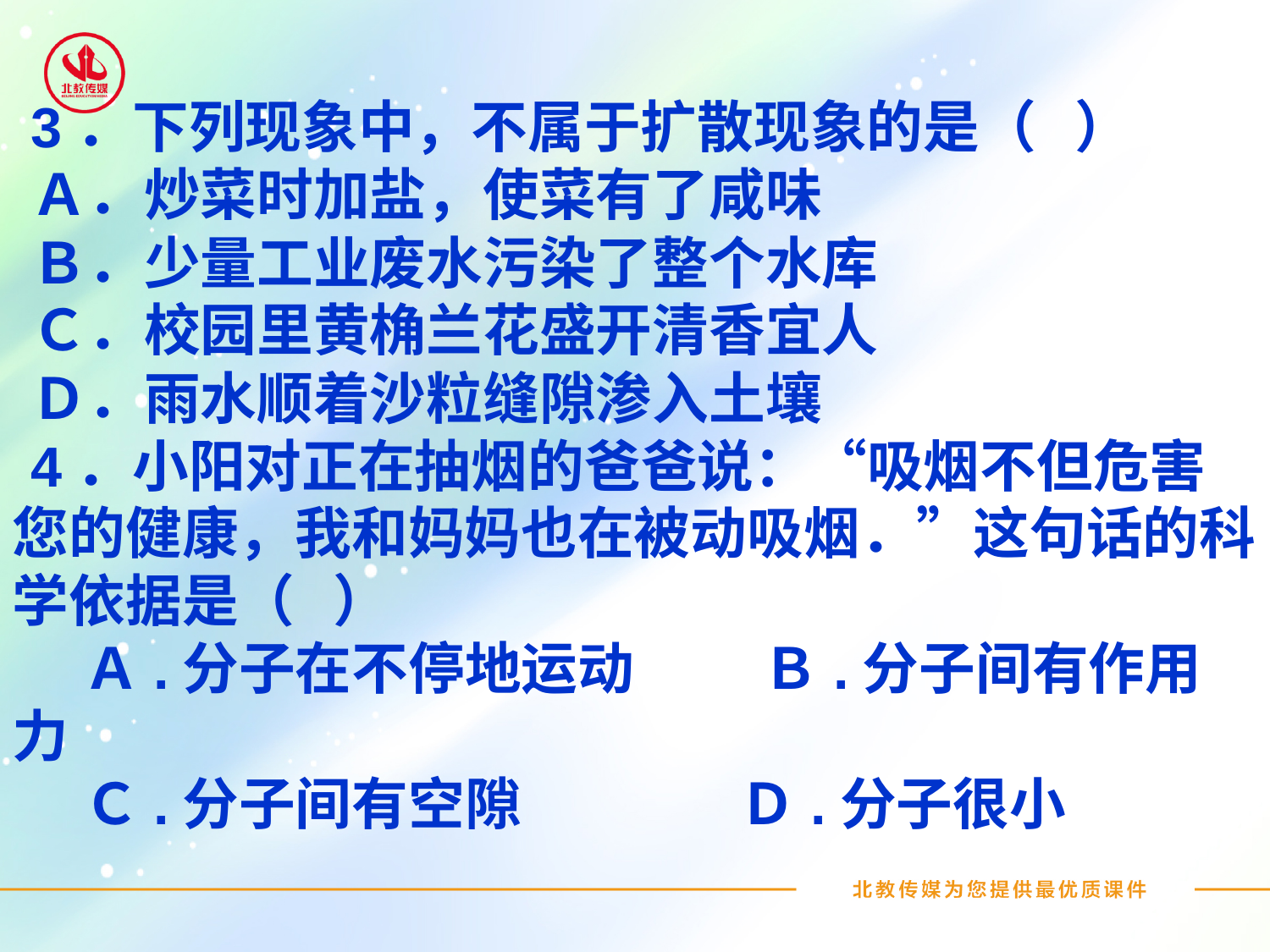

3．下列现象中，不属于扩散现象的是（   ）
Ａ．炒菜时加盐，使菜有了咸味
Ｂ．少量工业废水污染了整个水库
Ｃ．校园里黄桷兰花盛开清香宜人
Ｄ．雨水顺着沙粒缝隙渗入土壤
4．小阳对正在抽烟的爸爸说：“吸烟不但危害您的健康，我和妈妈也在被动吸烟．”这句话的科学依据是（   ）
   Ａ.分子在不停地运动          Ｂ.分子间有作用力
   Ｃ.分子间有空隙                 Ｄ.分子很小